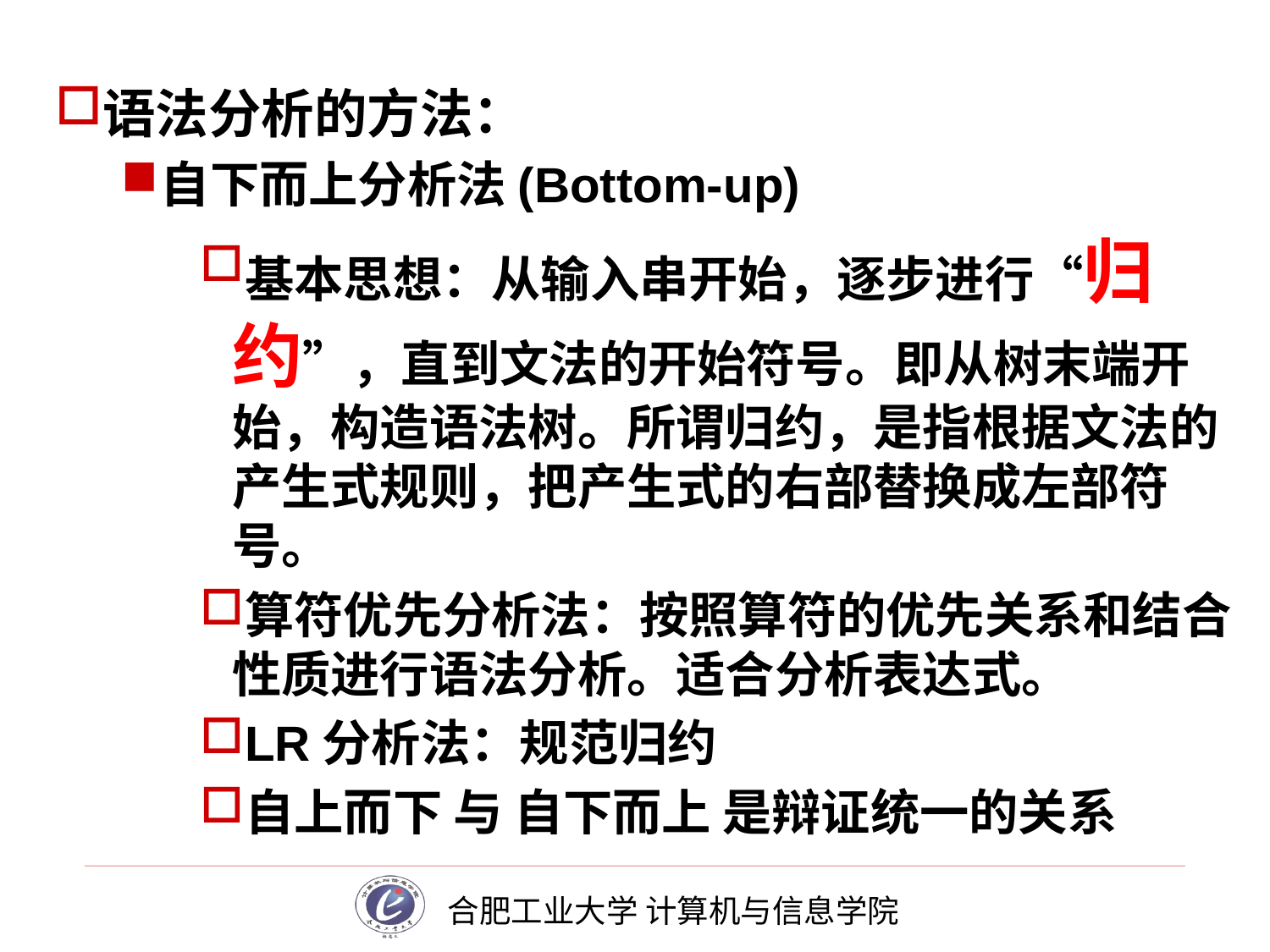

# 语法分析的方法：
自下而上分析法(Bottom-up)
基本思想：从输入串开始，逐步进行“归约”，直到文法的开始符号。即从树末端开始，构造语法树。所谓归约，是指根据文法的产生式规则，把产生式的右部替换成左部符号。
算符优先分析法：按照算符的优先关系和结合性质进行语法分析。适合分析表达式。
LR分析法：规范归约
自上而下 与 自下而上 是辩证统一的关系